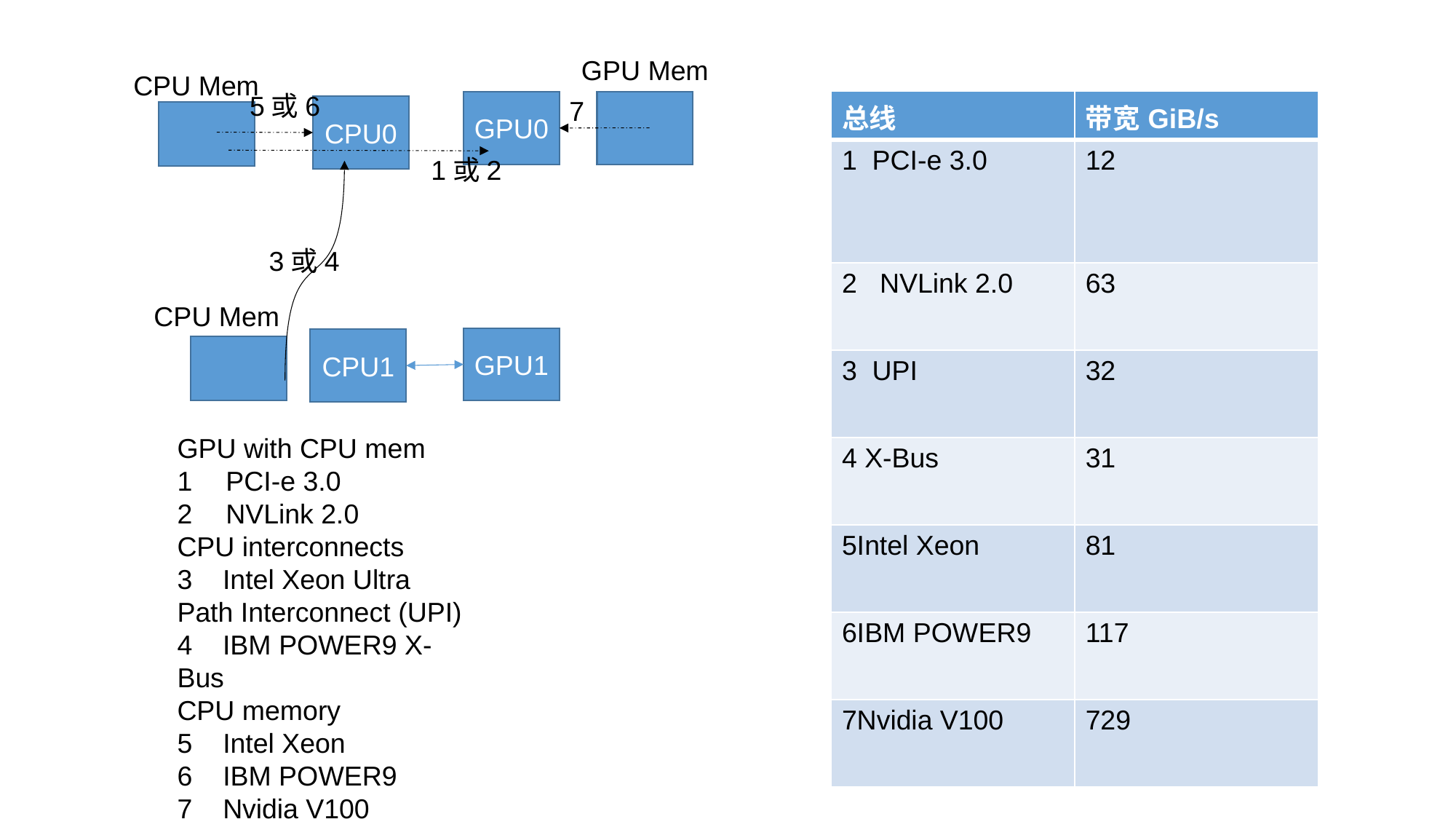

GPU Mem
CPU Mem
5或6
7
| 总线 | 带宽GiB/s |
| --- | --- |
| 1 PCI-e 3.0 | 12 |
| 2 NVLink 2.0 | 63 |
| 3 UPI | 32 |
| 4 X-Bus | 31 |
| 5Intel Xeon | 81 |
| 6IBM POWER9 | 117 |
| 7Nvidia V100 | 729 |
GPU0

CPU0

1或2
3或4
CPU Mem
GPU1
CPU1

GPU with CPU mem
 PCI-e 3.0
 NVLink 2.0
CPU interconnects
3    Intel Xeon Ultra Path Interconnect (UPI)
4    IBM POWER9 X-Bus
CPU memory
5    Intel Xeon
6    IBM POWER9
7    Nvidia V100